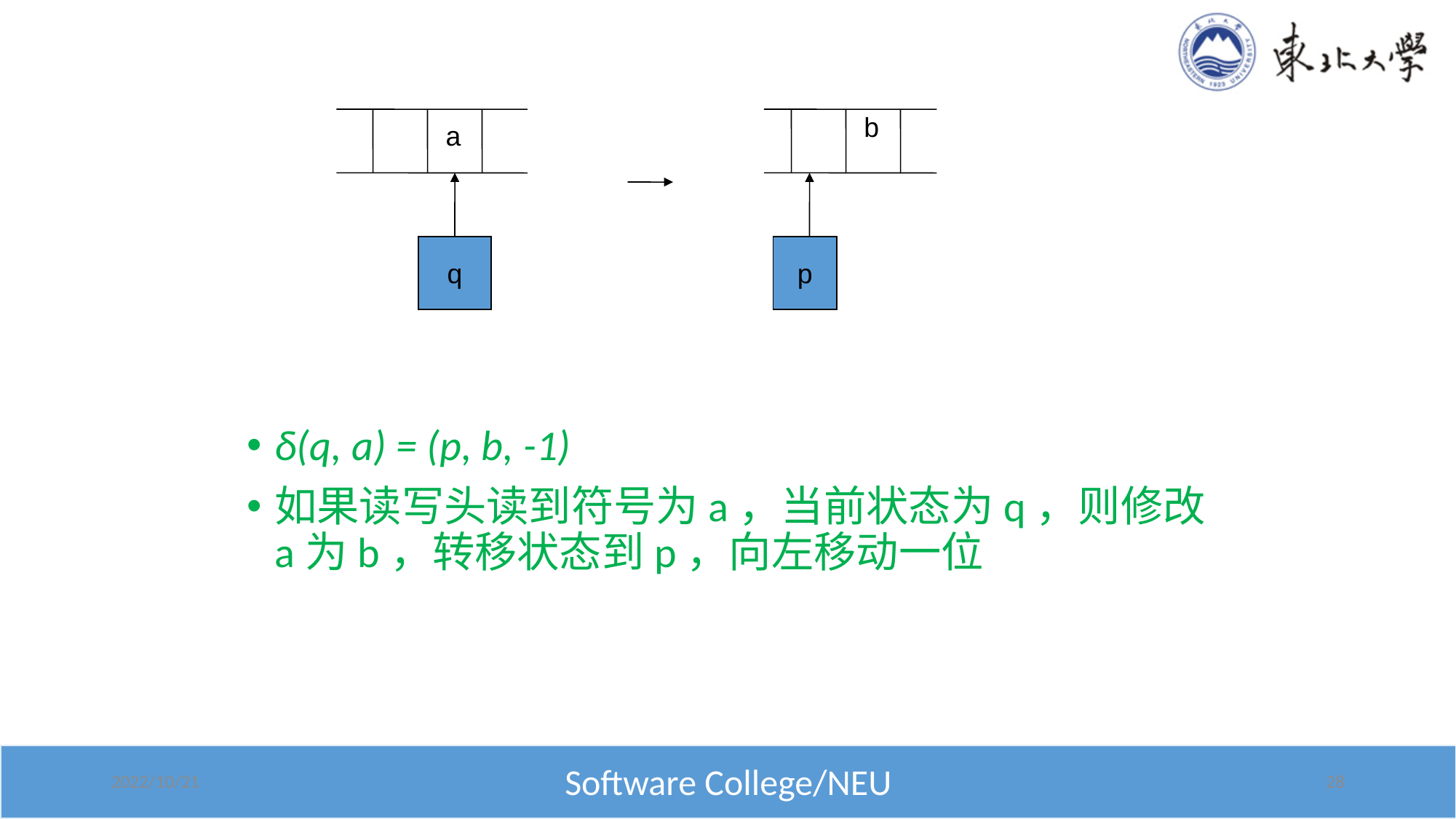

b

a

q
p
δ(q, a) = (p, b, -1)
如果读写头读到符号为a，当前状态为q，则修改a为b，转移状态到p，向左移动一位